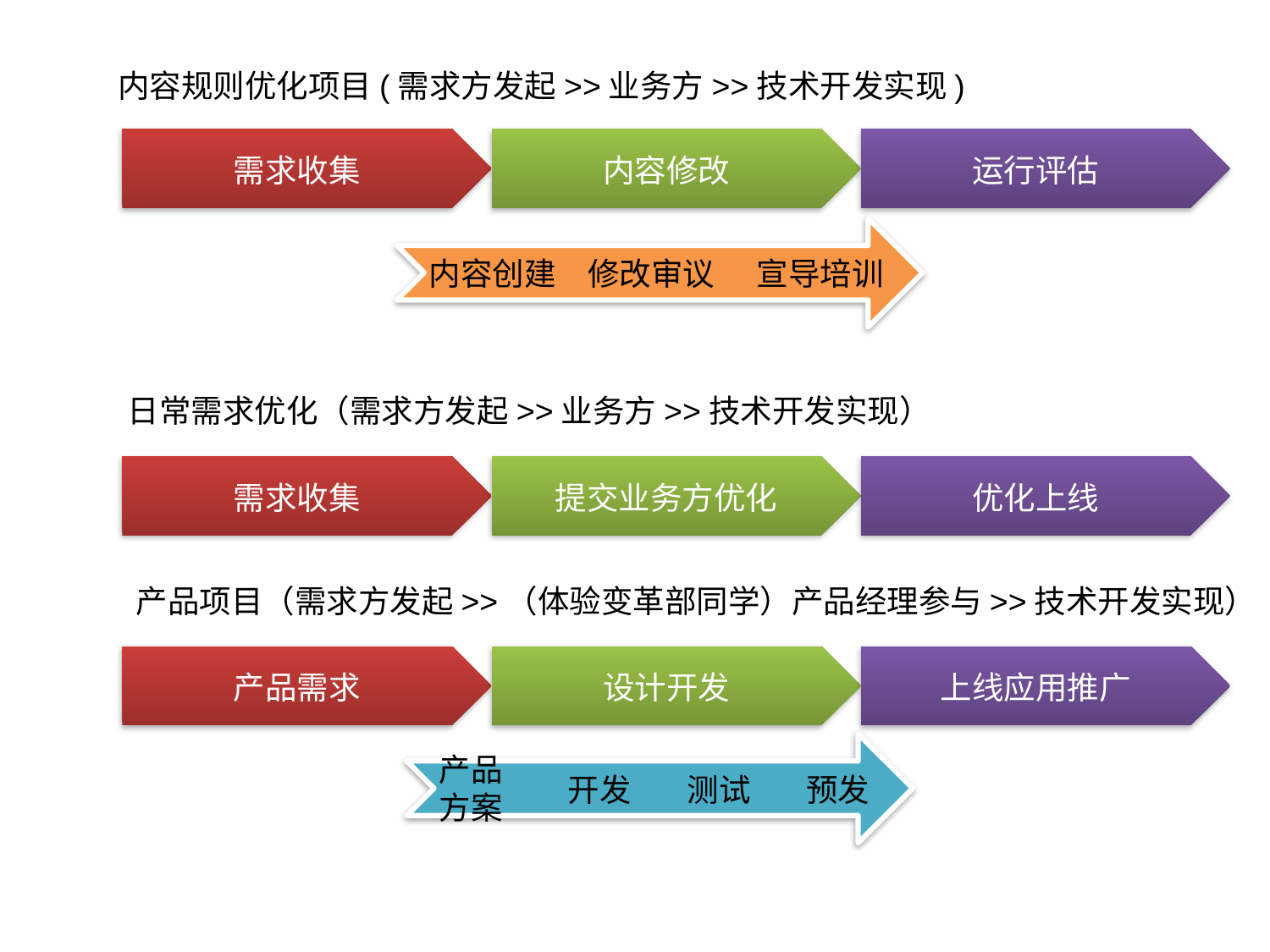

内容规则优化项目(需求方发起>>业务方>>技术开发实现)
内容修改
运行评估
需求收集

内容创建
修改审议
宣导培训
日常需求优化（需求方发起>>业务方>>技术开发实现）
提交业务方优化
优化上线
需求收集
产品项目（需求方发起>>（体验变革部同学）产品经理参与>>技术开发实现）
设计开发
上线应用推广
产品需求

产品方案
开发
测试
预发